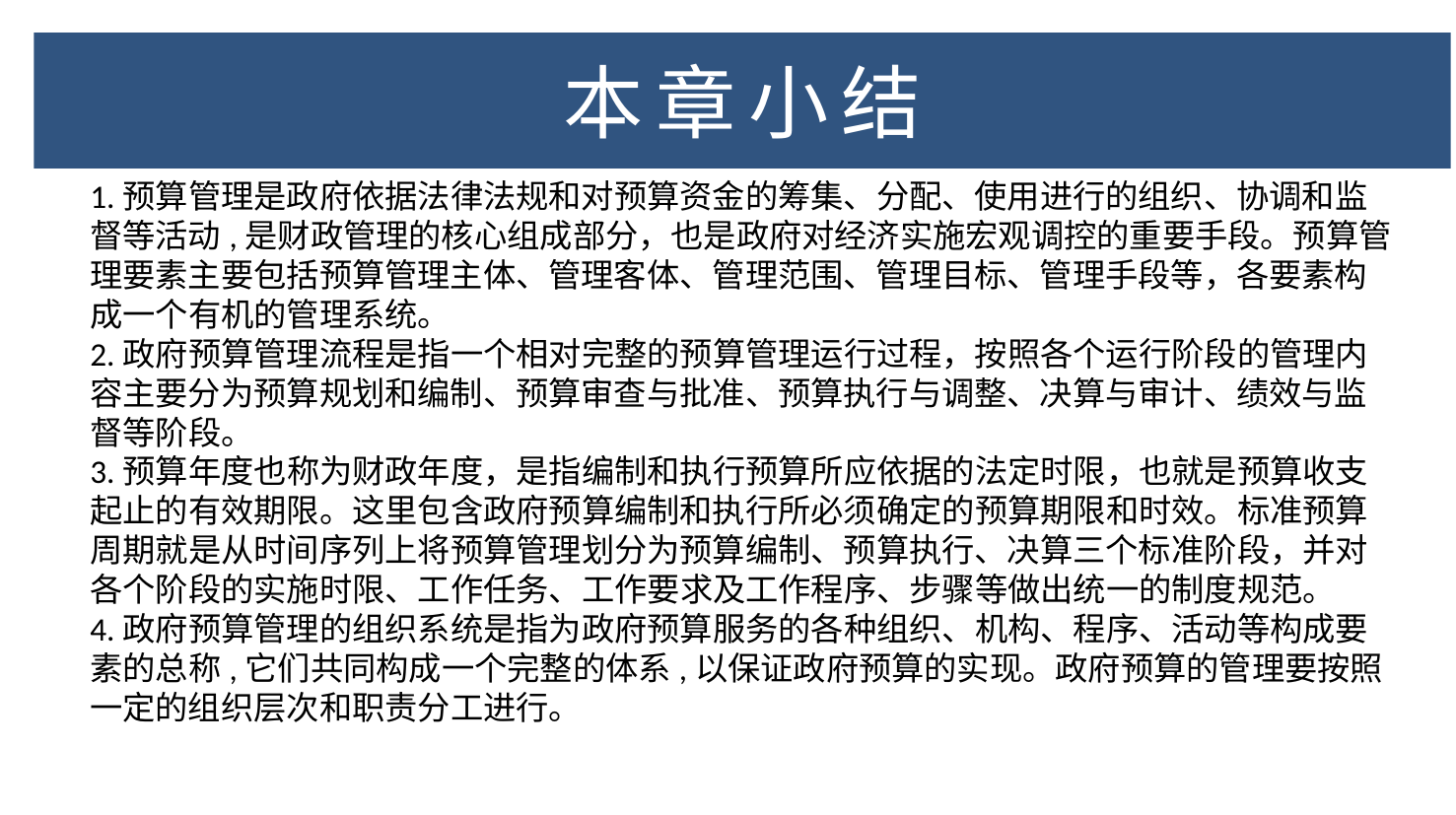

本章小结
# 本章小结
1.预算管理是政府依据法律法规和对预算资金的筹集、分配、使用进行的组织、协调和监督等活动,是财政管理的核心组成部分，也是政府对经济实施宏观调控的重要手段。预算管理要素主要包括预算管理主体、管理客体、管理范围、管理目标、管理手段等，各要素构成一个有机的管理系统。
2.政府预算管理流程是指一个相对完整的预算管理运行过程，按照各个运行阶段的管理内容主要分为预算规划和编制、预算审查与批准、预算执行与调整、决算与审计、绩效与监督等阶段。
3.预算年度也称为财政年度，是指编制和执行预算所应依据的法定时限，也就是预算收支起止的有效期限。这里包含政府预算编制和执行所必须确定的预算期限和时效。标准预算周期就是从时间序列上将预算管理划分为预算编制、预算执行、决算三个标准阶段，并对各个阶段的实施时限、工作任务、工作要求及工作程序、步骤等做出统一的制度规范。
4.政府预算管理的组织系统是指为政府预算服务的各种组织、机构、程序、活动等构成要素的总称,它们共同构成一个完整的体系,以保证政府预算的实现。政府预算的管理要按照一定的组织层次和职责分工进行。